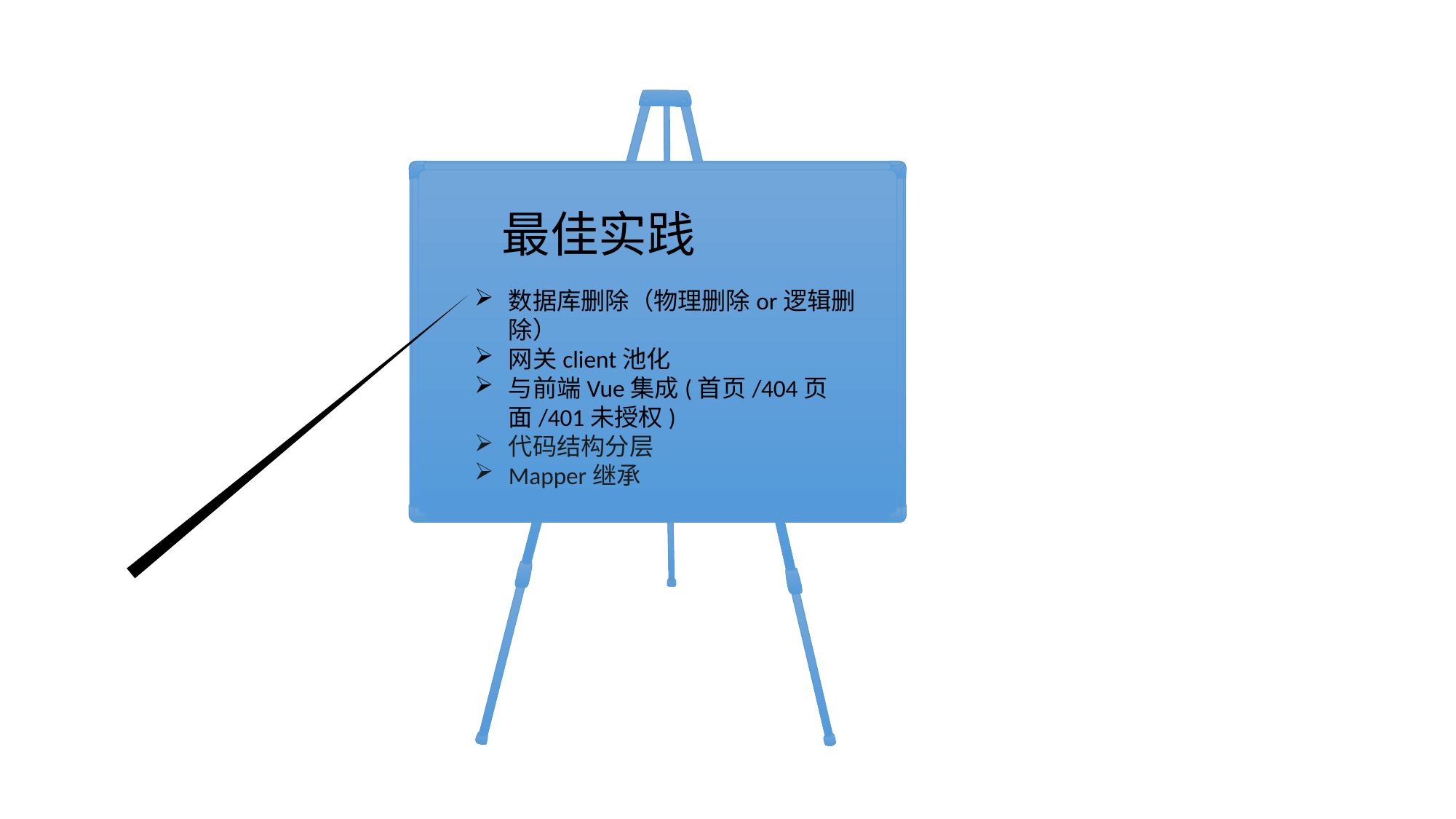

最佳实践

数据库删除（物理删除or逻辑删除）
网关client池化
与前端Vue集成(首页/404页面/401未授权)
代码结构分层
Mapper继承